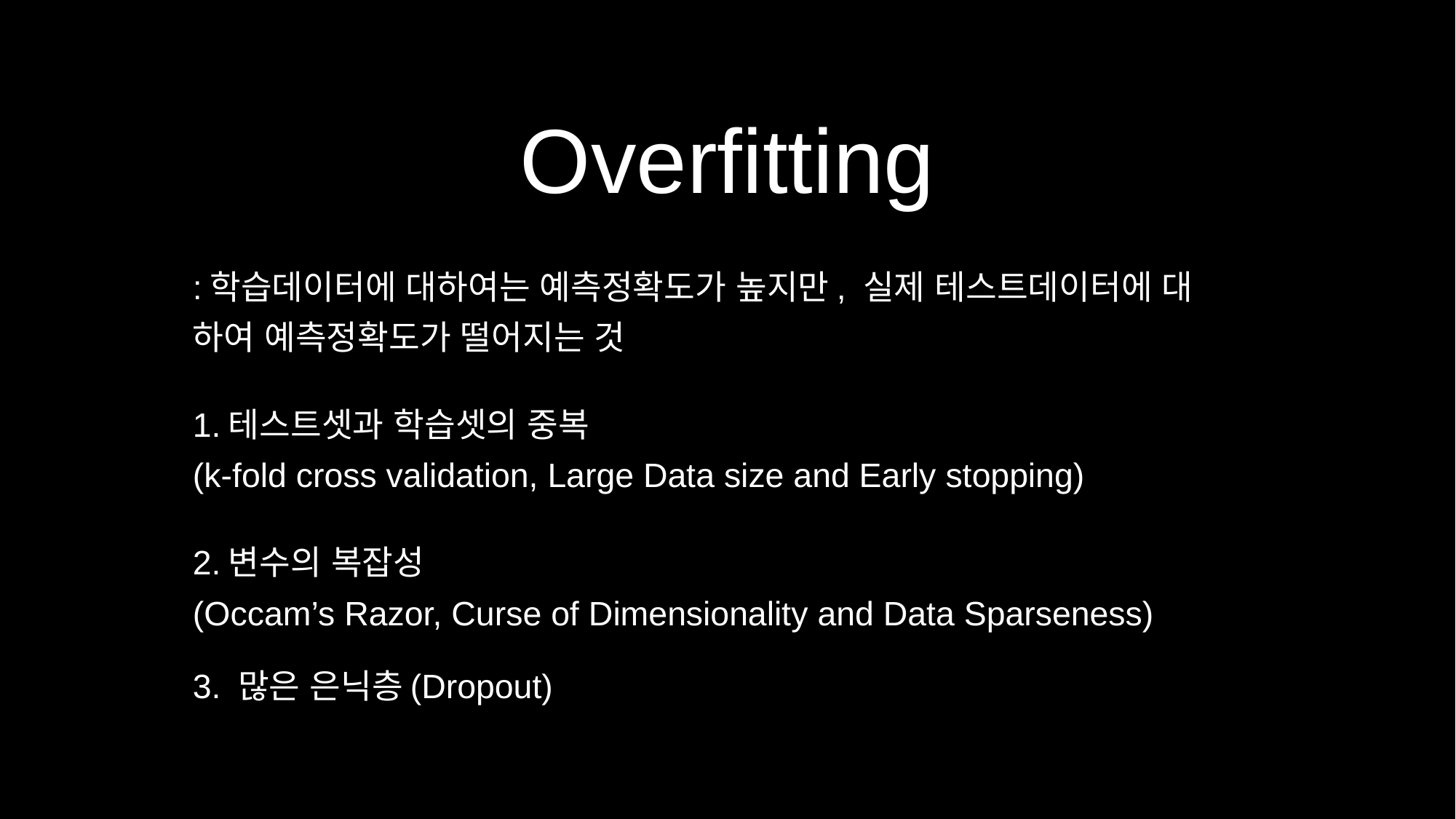

Overfitting
:학습데이터에 대하여는 예측정확도가 높지만, 실제 테스트데이터에 대
하여 예측정확도가 떨어지는 것
1.테스트셋과 학습셋의 중복
(k-fold cross validation, Large Data size and Early stopping)
2.변수의 복잡성
(Occam’s Razor, Curse of Dimensionality and Data Sparseness)
3. 많은 은닉층(Dropout)